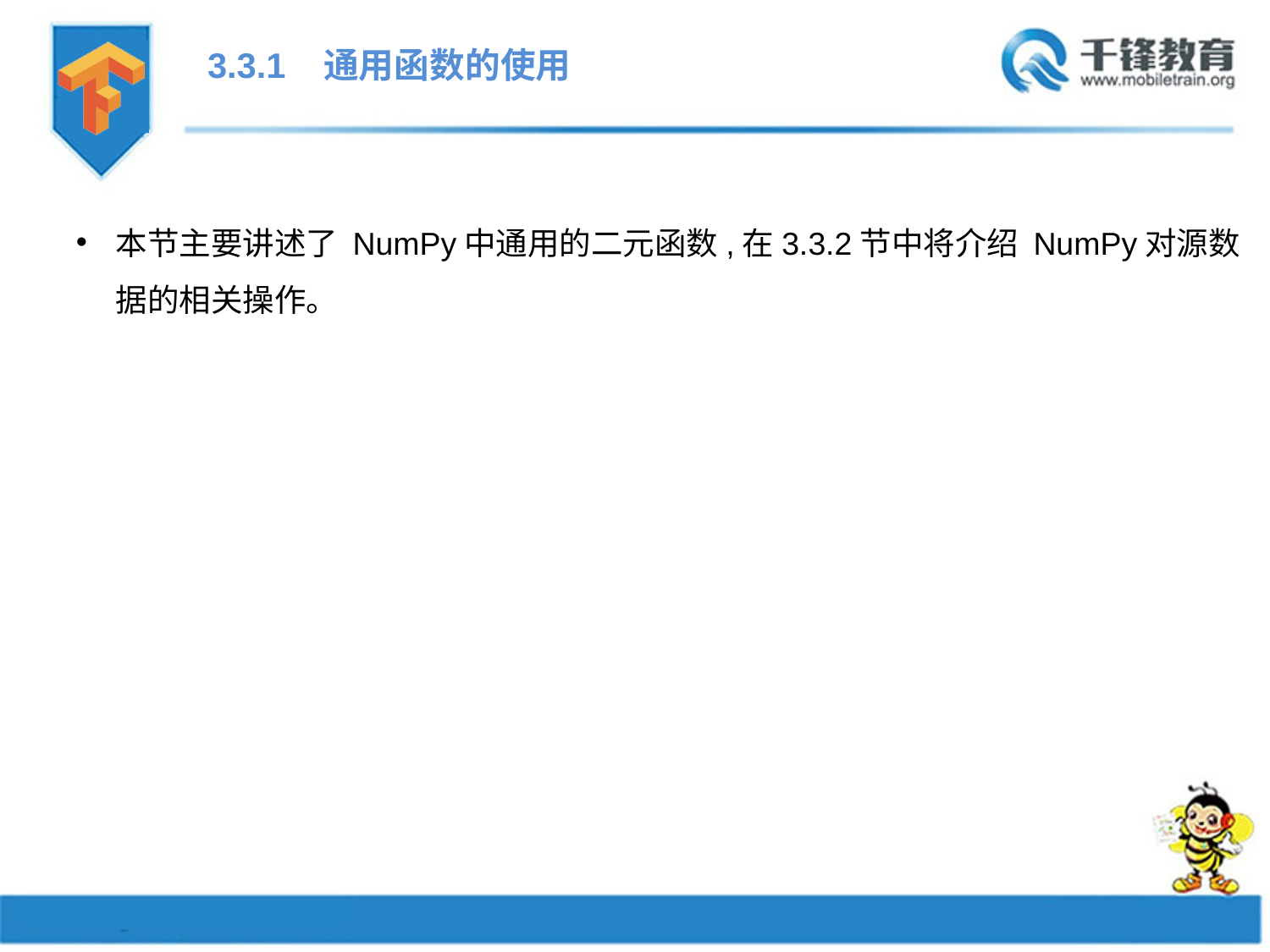

3.3.1   通用函数的使用
本节主要讲述了 NumPy中通用的二元函数,在3.3.2节中将介绍 NumPy对源数据的相关操作。